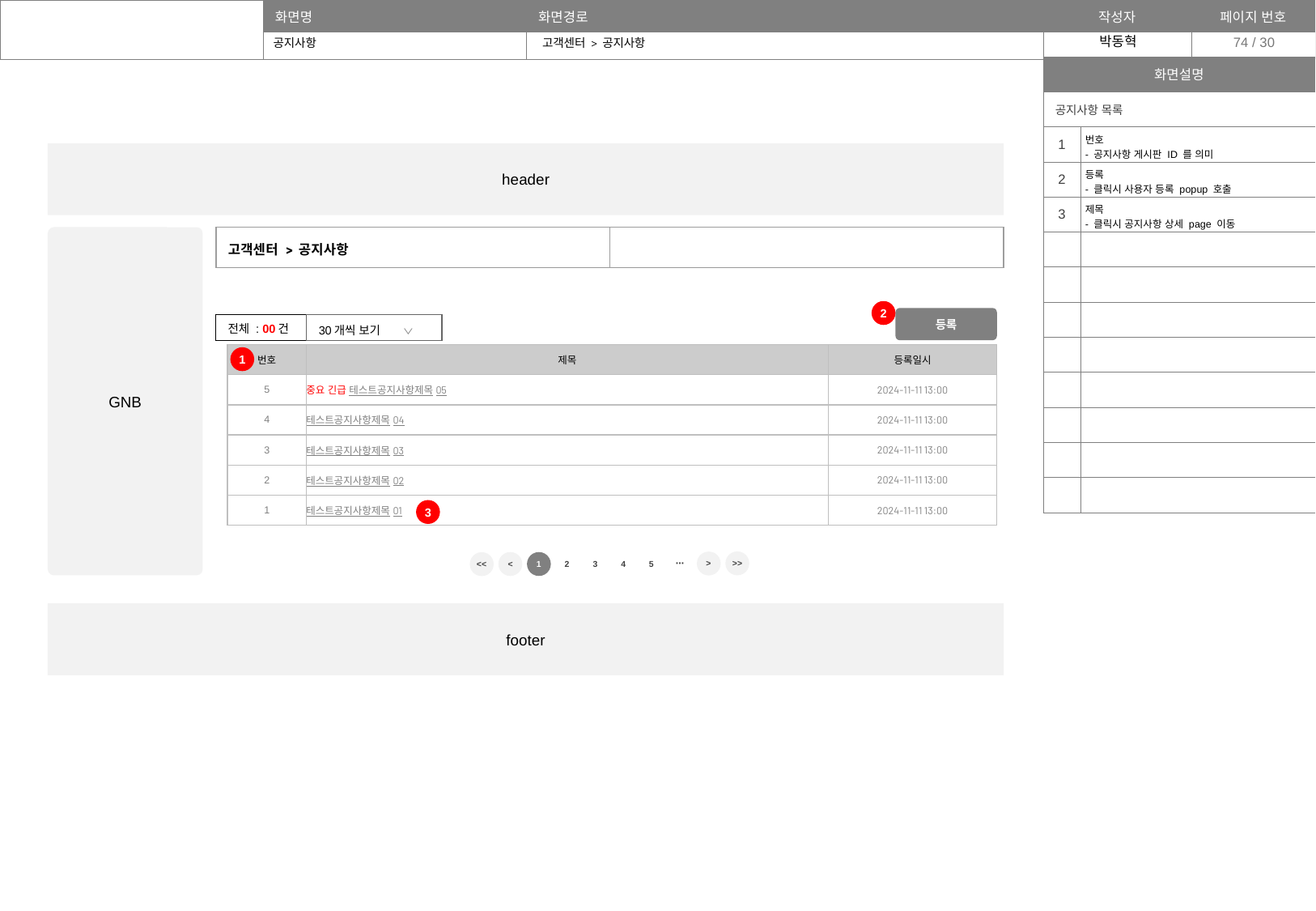

74
공지사항
고객센터 > 공지사항
| 화면설명 |  |
| --- | --- |
| 공지사항 목록 |  |
| 1 | 번호 - 공지사항 게시판 ID 를 의미 |
| 2 | 등록 - 클릭시 사용자 등록 popup 호출 |
| 3 | 제목 - 클릭시 공지사항 상세 page 이동 |
|  |  |
|  |  |
|  |  |
|  |  |
|  |  |
|  |  |
|  |  |
|  |  |
header
GNB
| 고객센터 > 공지사항 |  |
| --- | --- |
2
등록
| 전체 : 00건 | 30개씩 보기 ⌵ |
| --- | --- |
| 번호 | 제목 | 등록일시 |
| --- | --- | --- |
| 5 | 중요 긴급 테스트공지사항제목05 | 2024-11-11 13:00 |
| 4 | 테스트공지사항제목04 | 2024-11-11 13:00 |
| 3 | 테스트공지사항제목03 | 2024-11-11 13:00 |
| 2 | 테스트공지사항제목02 | 2024-11-11 13:00 |
| 1 | 테스트공지사항제목01 | 2024-11-11 13:00 |
1
3
>>
⋯
>
3
4
5
<
1
2
<<
footer